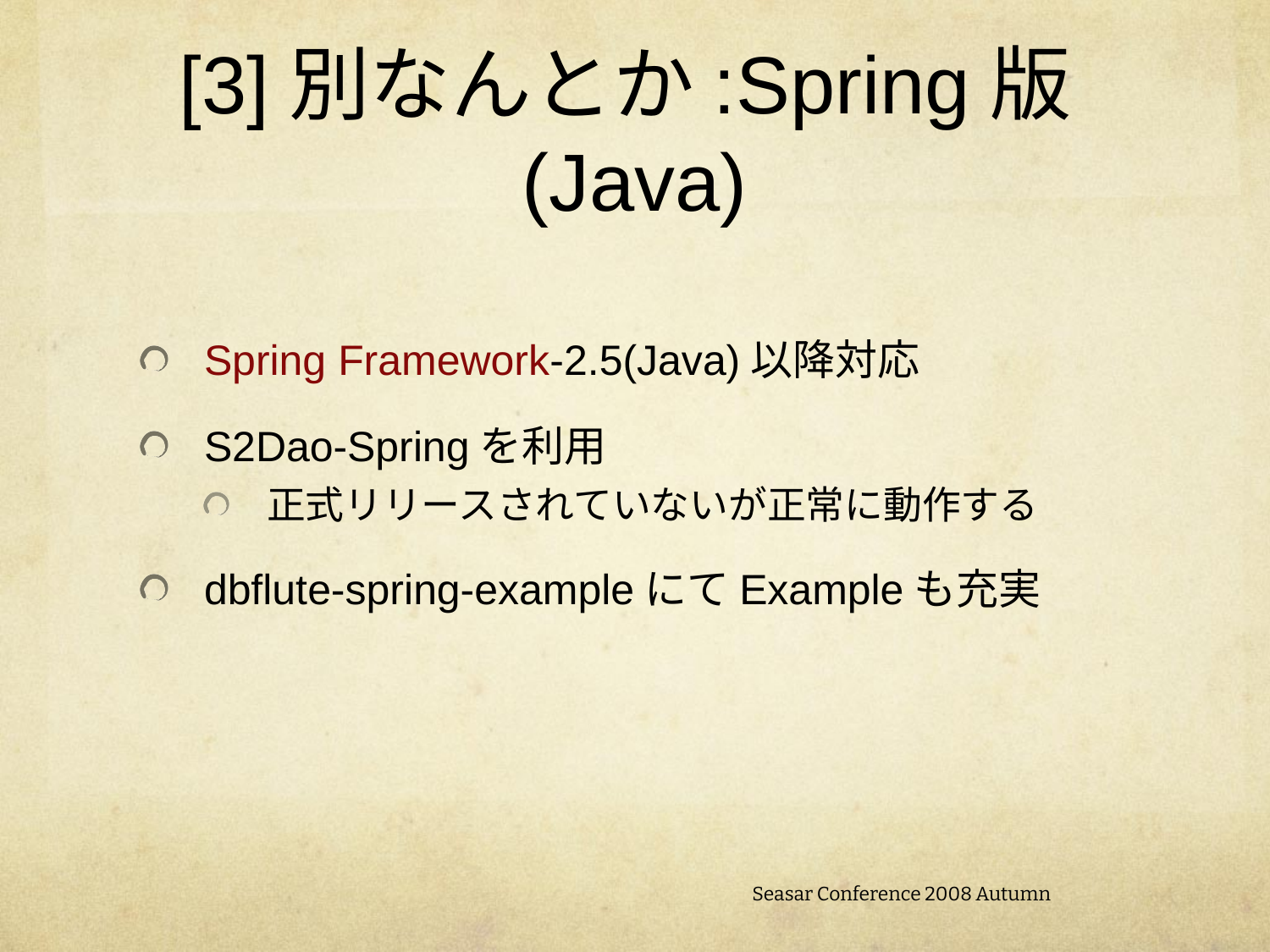

# [3]別なんとか:Spring版(Java)

Spring Framework-2.5(Java)以降対応
S2Dao-Springを利用
正式リリースされていないが正常に動作する
dbflute-spring-exampleにてExampleも充実

Seasar Conference 2008 Autumn